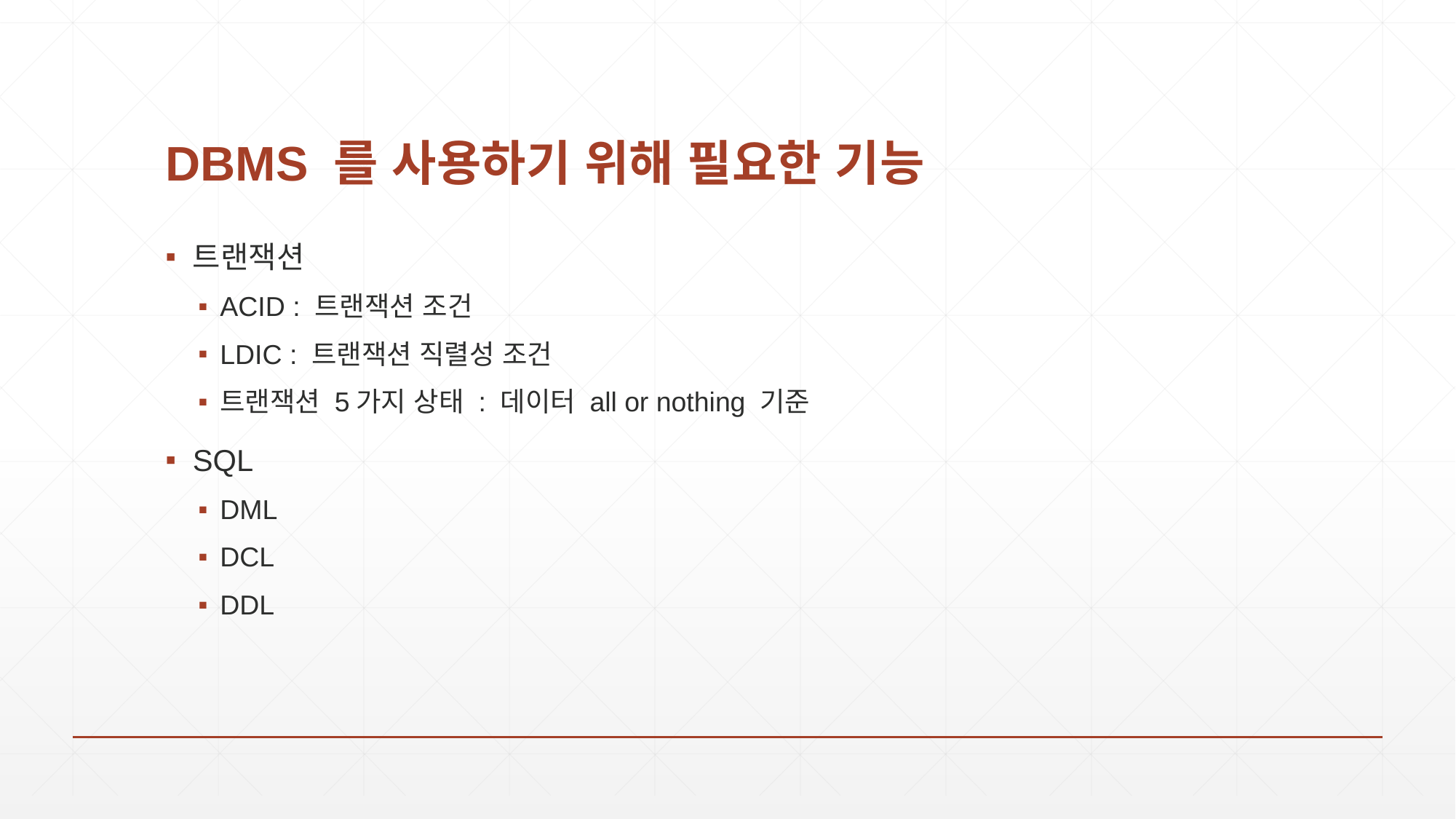

# DBMS 를 사용하기 위해 필요한 기능
트랜잭션
ACID : 트랜잭션 조건
LDIC : 트랜잭션 직렬성 조건
트랜잭션 5가지 상태 : 데이터 all or nothing 기준
SQL
DML
DCL
DDL